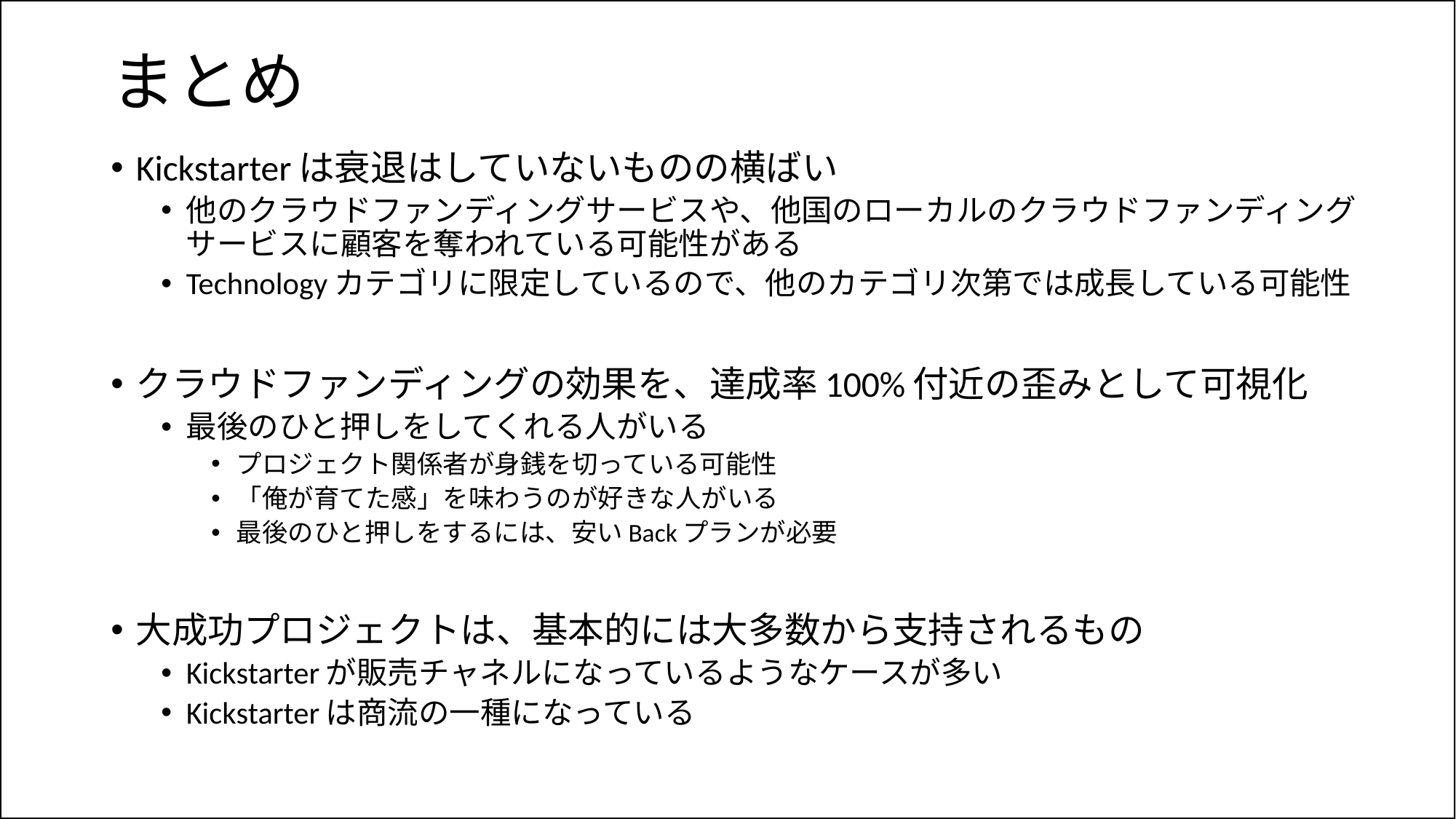

# まとめ
Kickstarterは衰退はしていないものの横ばい
他のクラウドファンディングサービスや、他国のローカルのクラウドファンディングサービスに顧客を奪われている可能性がある
Technologyカテゴリに限定しているので、他のカテゴリ次第では成長している可能性

クラウドファンディングの効果を、達成率100%付近の歪みとして可視化
最後のひと押しをしてくれる人がいる
プロジェクト関係者が身銭を切っている可能性
「俺が育てた感」を味わうのが好きな人がいる
最後のひと押しをするには、安いBackプランが必要

大成功プロジェクトは、基本的には大多数から支持されるもの
Kickstarterが販売チャネルになっているようなケースが多い
Kickstarterは商流の一種になっている